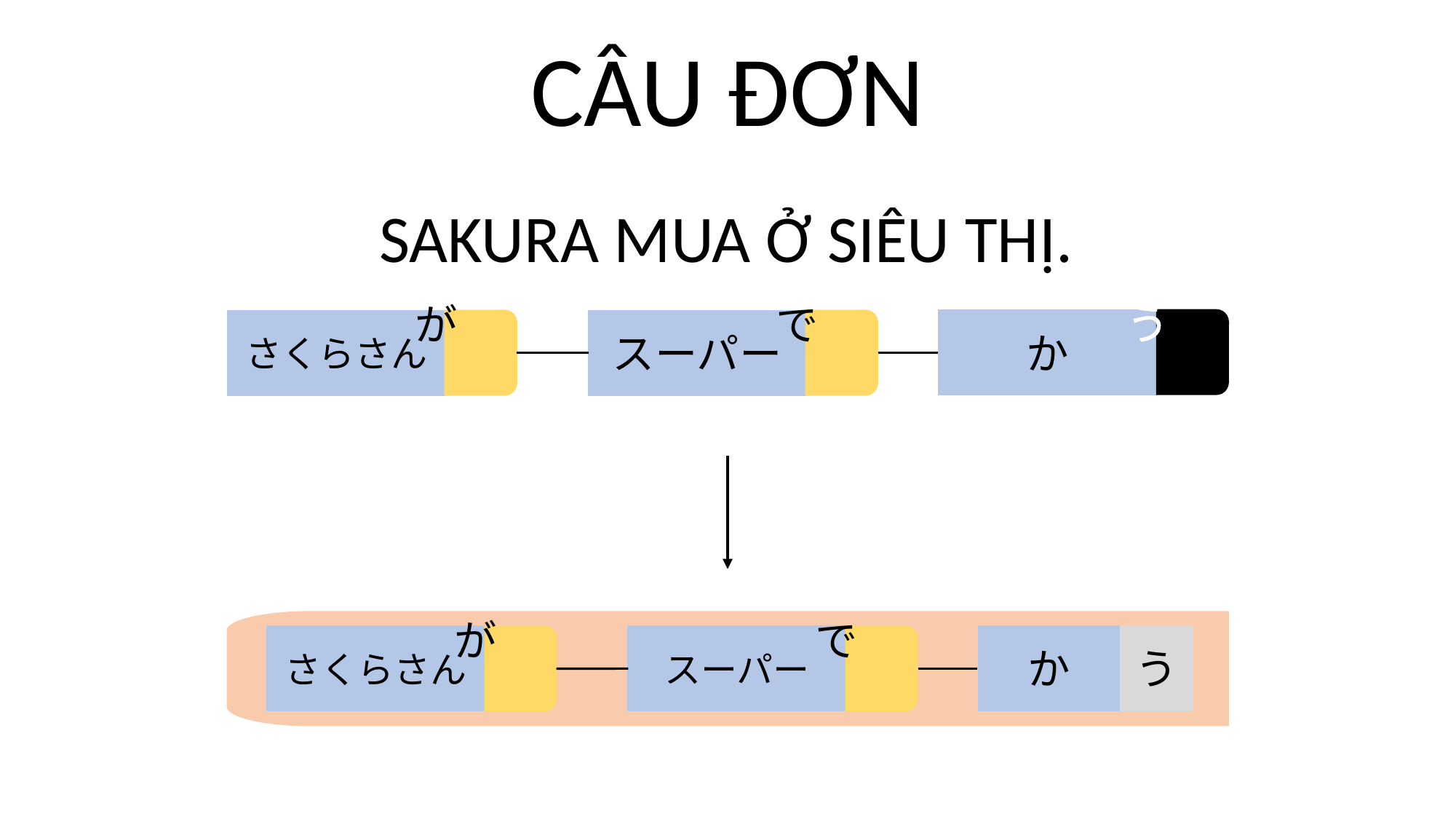

CÂU ĐƠN
SAKURA MUA Ở SIÊU THỊ.
か
さくらさん
スーパー
う
が
で

か
う
さくらさん
スーパー
が
で